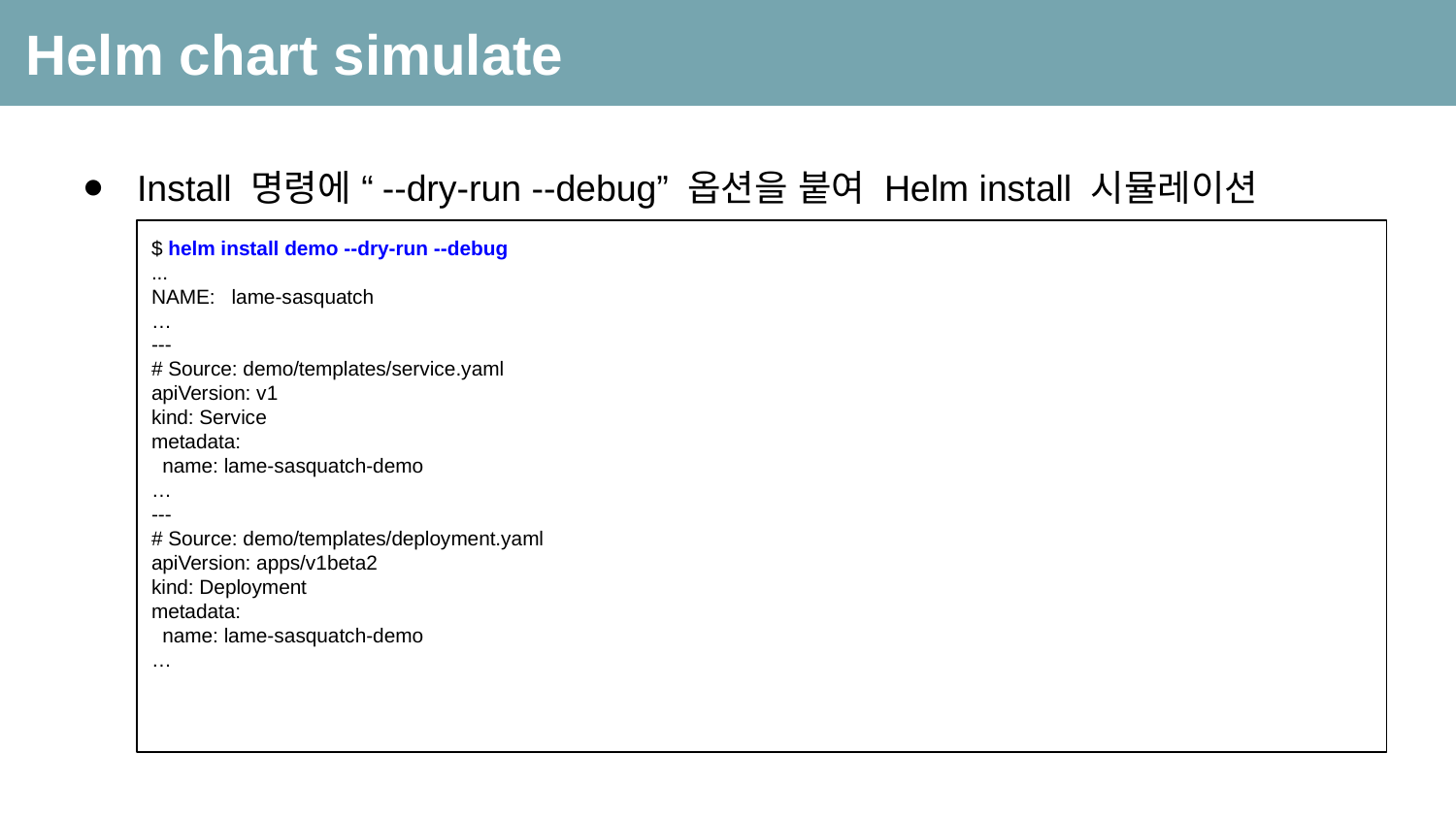

Helm chart simulate
Install 명령에 “--dry-run --debug” 옵션을 붙여 Helm install 시뮬레이션
$ helm install demo --dry-run --debug
...
NAME:   lame-sasquatch
…
---
# Source: demo/templates/service.yaml
apiVersion: v1
kind: Service
metadata:
  name: lame-sasquatch-demo
…
---
# Source: demo/templates/deployment.yaml
apiVersion: apps/v1beta2
kind: Deployment
metadata:
  name: lame-sasquatch-demo
…